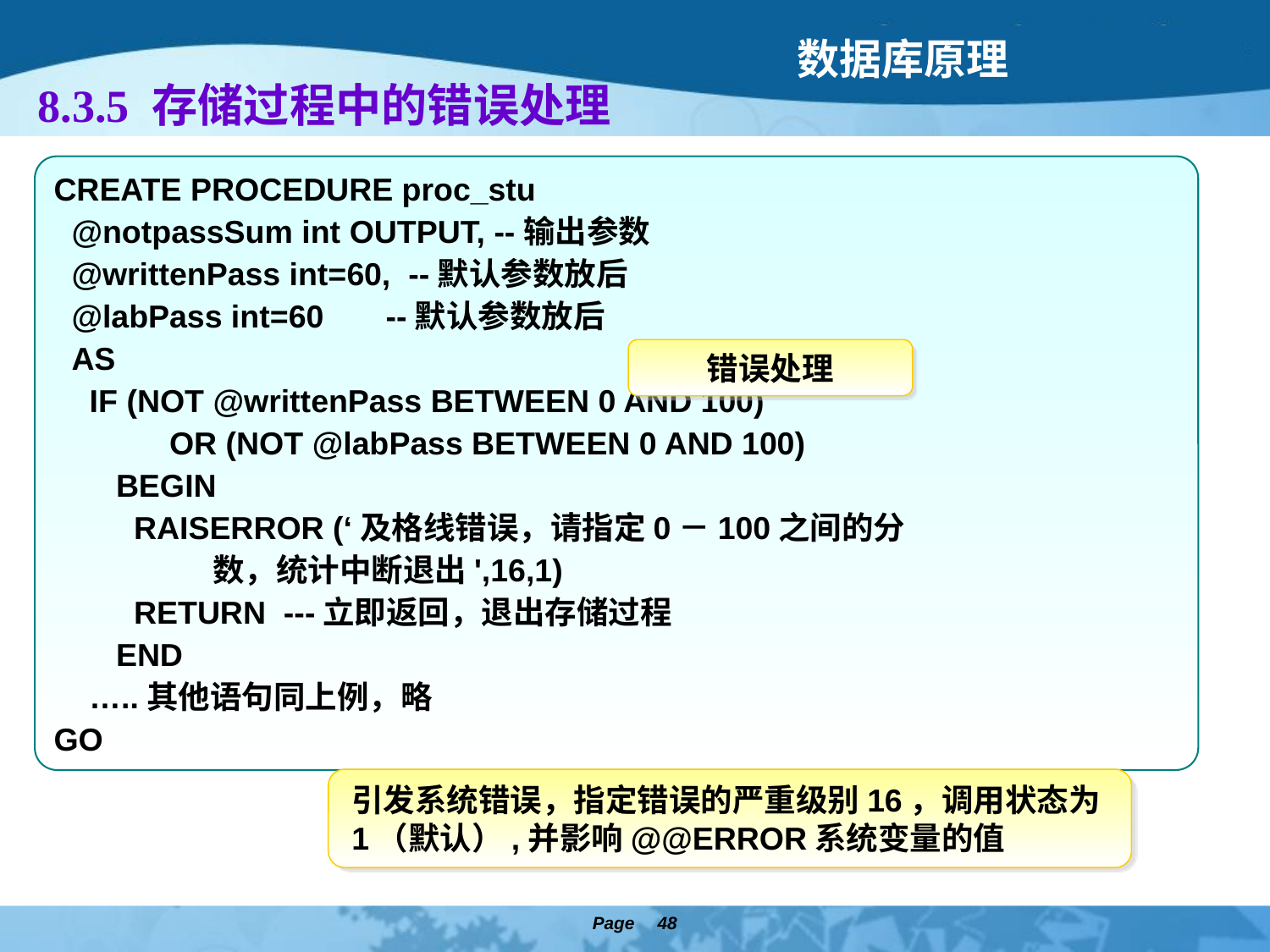

# 8.3.5 存储过程中的错误处理
CREATE PROCEDURE proc_stu
  @notpassSum int OUTPUT, --输出参数
  @writtenPass int=60,  --默认参数放后
  @labPass int=60       --默认参数放后
  AS
    IF (NOT @writtenPass BETWEEN 0 AND 100)
             OR (NOT @labPass BETWEEN 0 AND 100)
       BEGIN
         RAISERROR (‘及格线错误，请指定0－100之间的分
                     数，统计中断退出',16,1)
         RETURN  ---立即返回，退出存储过程
       END
    …..其他语句同上例，略
GO

错误处理
引发系统错误，指定错误的严重级别16，调用状态为1（默认）,并影响@@ERROR系统变量的值